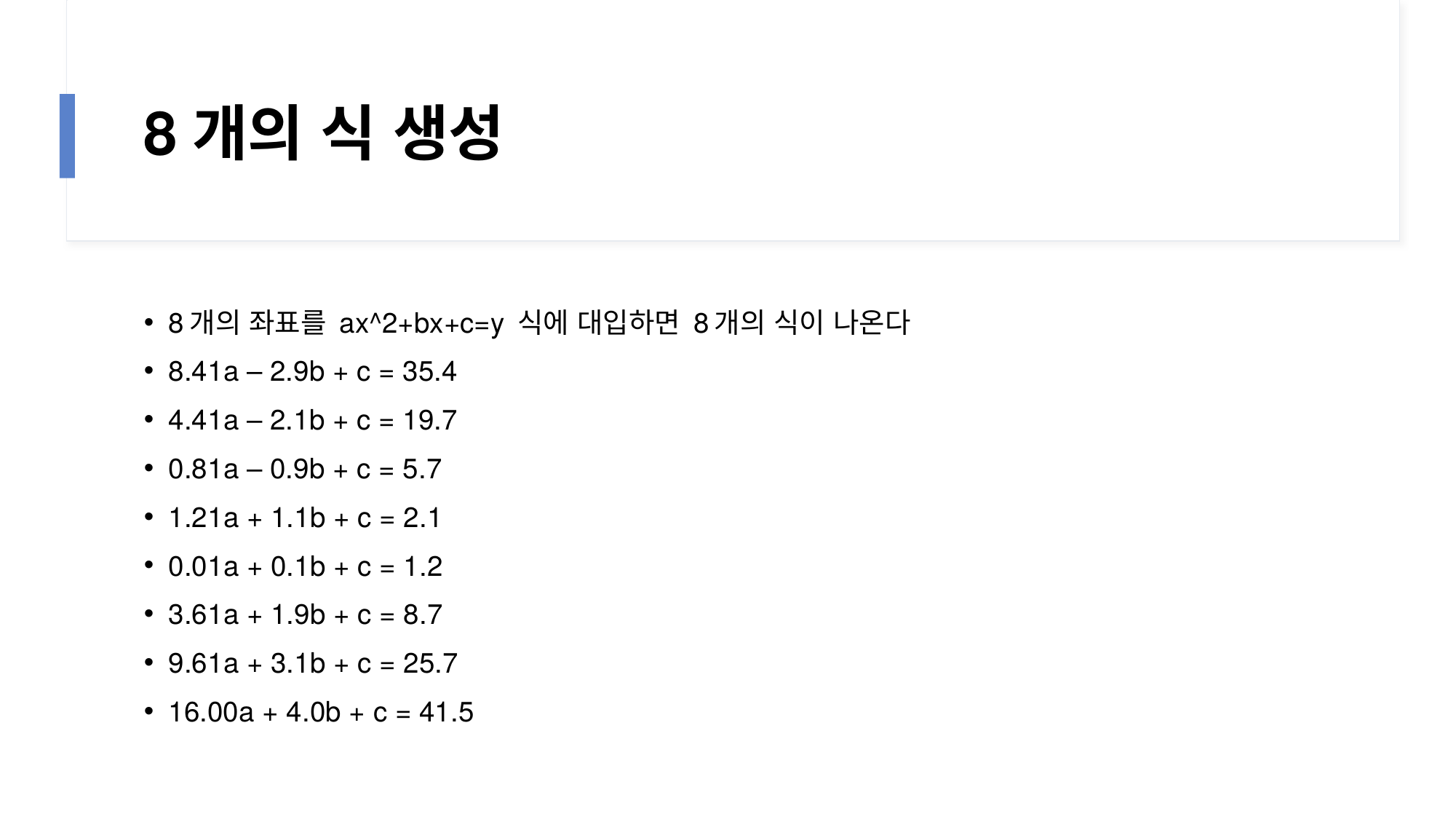

# 8개의 식 생성
8개의 좌표를 ax^2+bx+c=y 식에 대입하면 8개의 식이 나온다
8.41a – 2.9b + c = 35.4
4.41a – 2.1b + c = 19.7
0.81a – 0.9b + c = 5.7
1.21a + 1.1b + c = 2.1
0.01a + 0.1b + c = 1.2
3.61a + 1.9b + c = 8.7
9.61a + 3.1b + c = 25.7
16.00a + 4.0b + c = 41.5